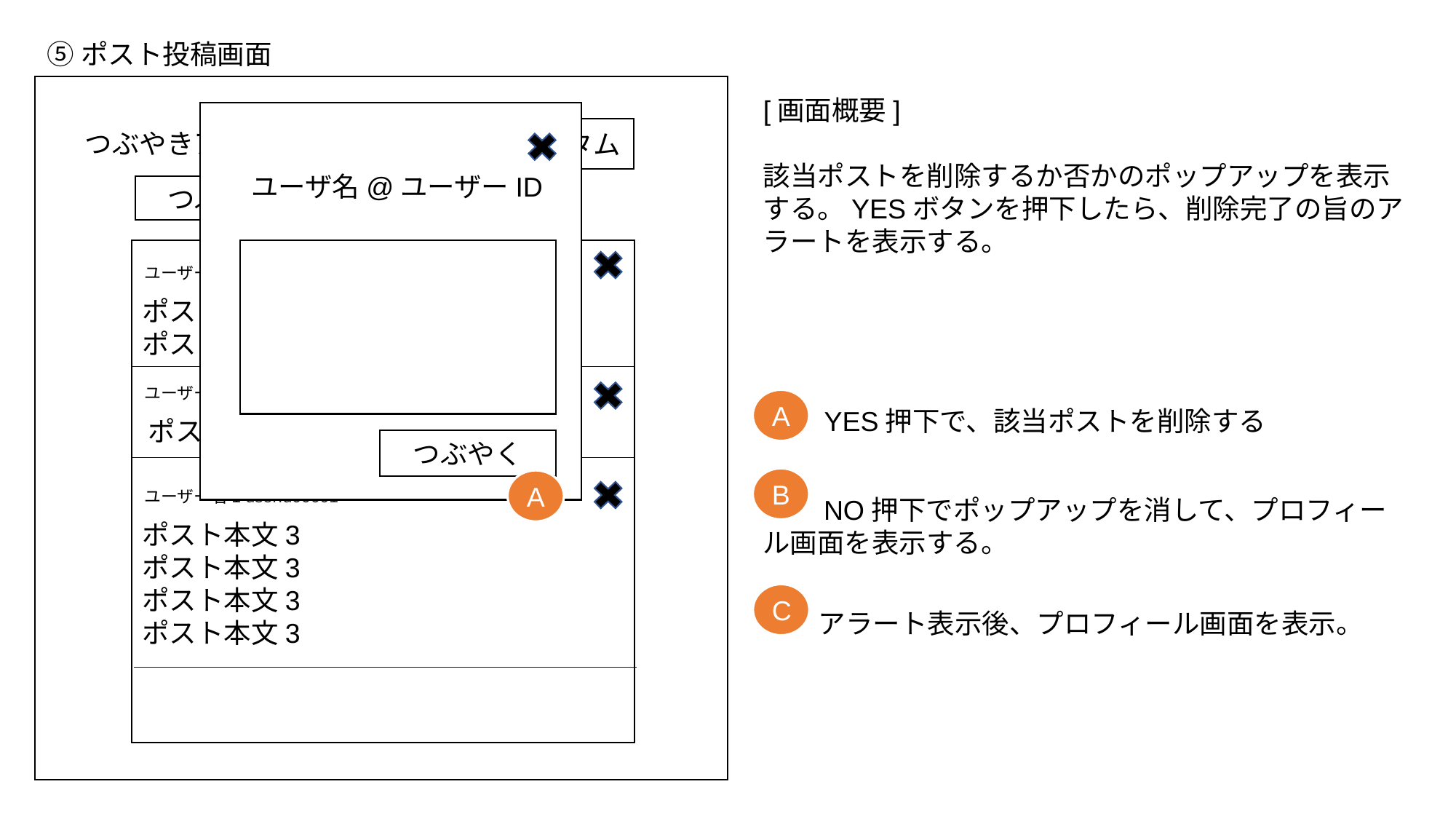

⑤ポスト投稿画面

[画面概要]

該当ポストを削除するか否かのポップアップを表示する。YESボタンを押下したら、削除完了の旨のアラートを表示する。

カスタム
つぶやきアプリ

ユーザ名@ユーザーID
つぶやく

ユーザー名１ userId00001
ポスト本文1
ポスト本文1

ユーザー名1 userId00001
A
　　YES押下で、該当ポストを削除する
ポスト本文2

つぶやく
B
A

ユーザー名1 userId00001
　　NO押下でポップアップを消して、プロフィール画面を表示する。
ポスト本文3
ポスト本文3
ポスト本文3
ポスト本文3

C
　　アラート表示後、プロフィール画面を表示。